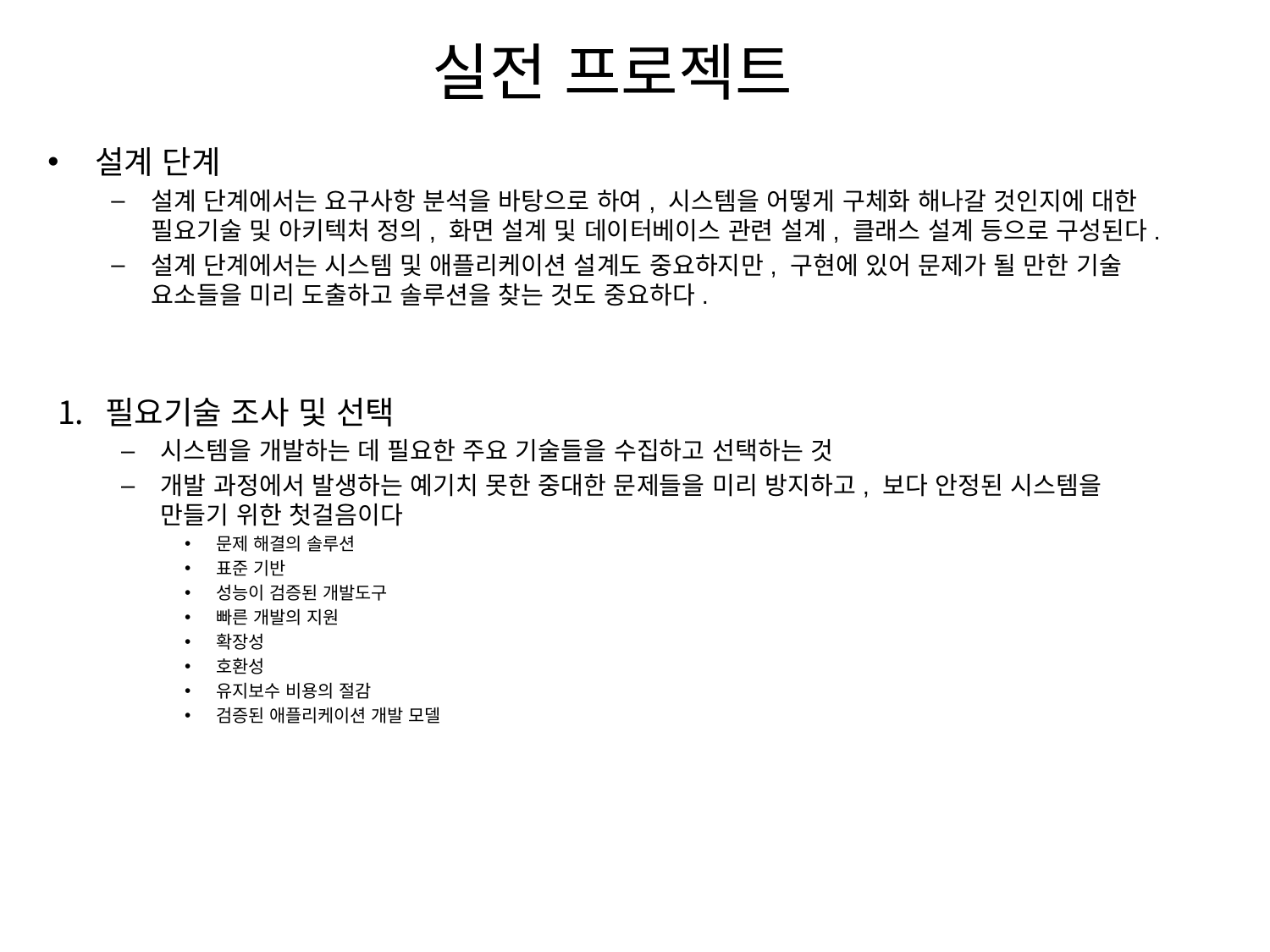

# 실전 프로젝트
설계 단계
설계 단계에서는 요구사항 분석을 바탕으로 하여, 시스템을 어떻게 구체화 해나갈 것인지에 대한 필요기술 및 아키텍처 정의, 화면 설계 및 데이터베이스 관련 설계, 클래스 설계 등으로 구성된다.
설계 단계에서는 시스템 및 애플리케이션 설계도 중요하지만, 구현에 있어 문제가 될 만한 기술 요소들을 미리 도출하고 솔루션을 찾는 것도 중요하다.
필요기술 조사 및 선택
시스템을 개발하는 데 필요한 주요 기술들을 수집하고 선택하는 것
개발 과정에서 발생하는 예기치 못한 중대한 문제들을 미리 방지하고, 보다 안정된 시스템을 만들기 위한 첫걸음이다
문제 해결의 솔루션
표준 기반
성능이 검증된 개발도구
빠른 개발의 지원
확장성
호환성
유지보수 비용의 절감
검증된 애플리케이션 개발 모델